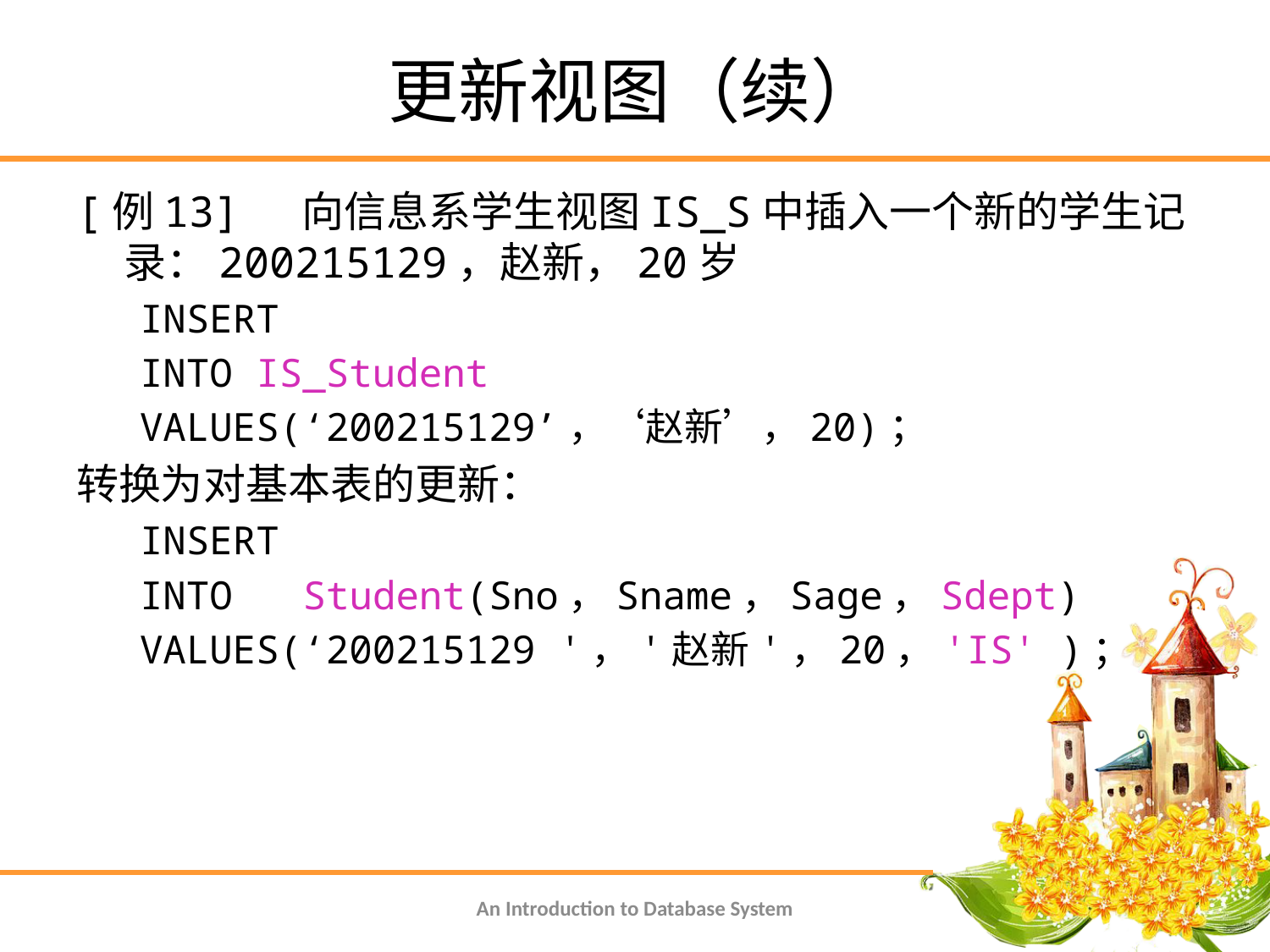

# 更新视图（续）
[例13]  向信息系学生视图IS_S中插入一个新的学生记录：200215129，赵新，20岁
INSERT
INTO IS_Student
VALUES(‘200215129’，‘赵新’，20)；
转换为对基本表的更新：
INSERT
INTO   Student(Sno，Sname，Sage，Sdept)
VALUES(‘200215129 '，'赵新'，20，'IS' )；
An Introduction to Database System